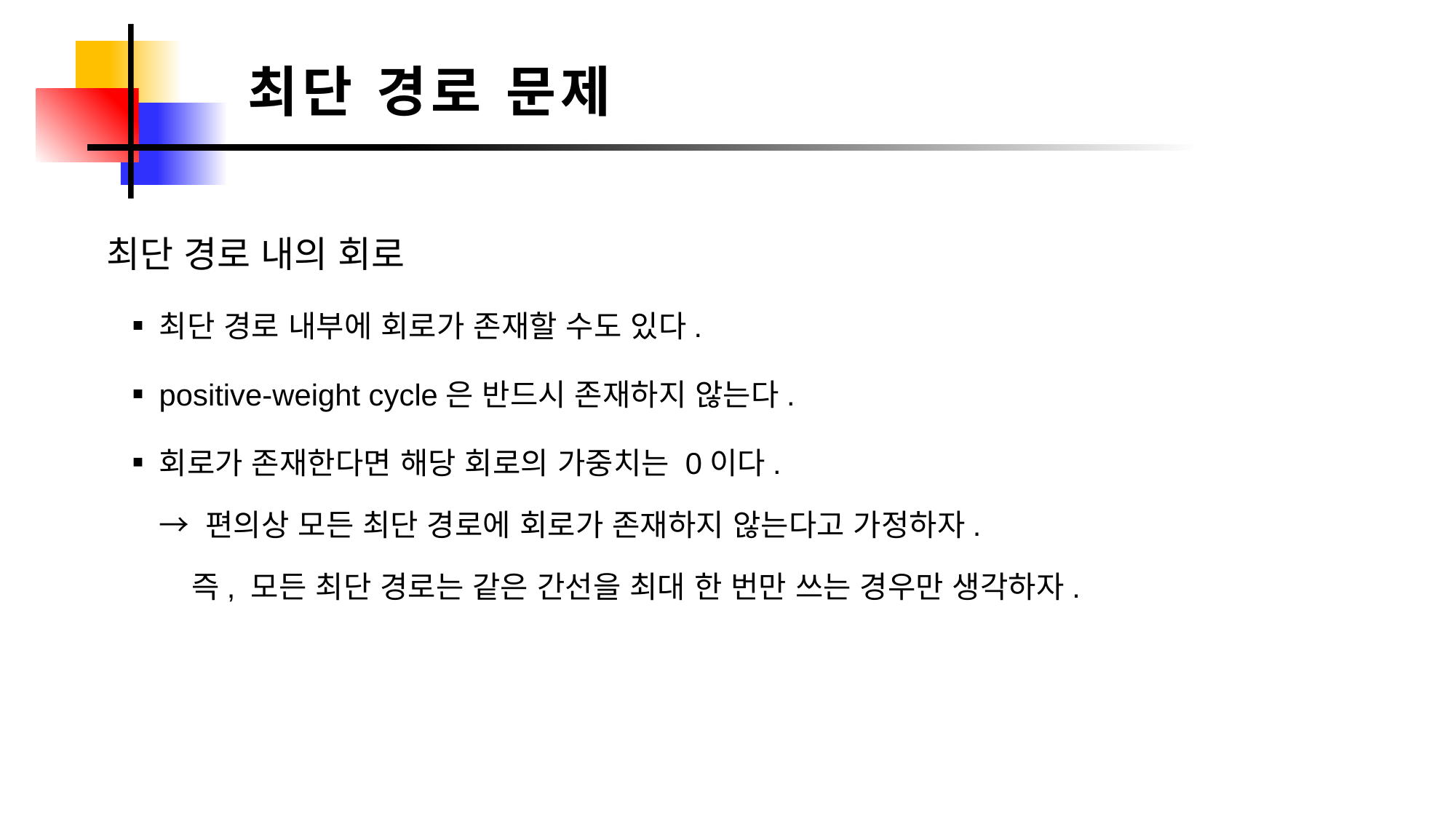

최단 경로 문제
최단 경로 내의 회로
최단 경로 내부에 회로가 존재할 수도 있다.

positive-weight cycle은 반드시 존재하지 않는다.

회로가 존재한다면 해당 회로의 가중치는 0이다.

→ 편의상 모든 최단 경로에 회로가 존재하지 않는다고 가정하자.
즉, 모든 최단 경로는 같은 간선을 최대 한 번만 쓰는 경우만 생각하자.